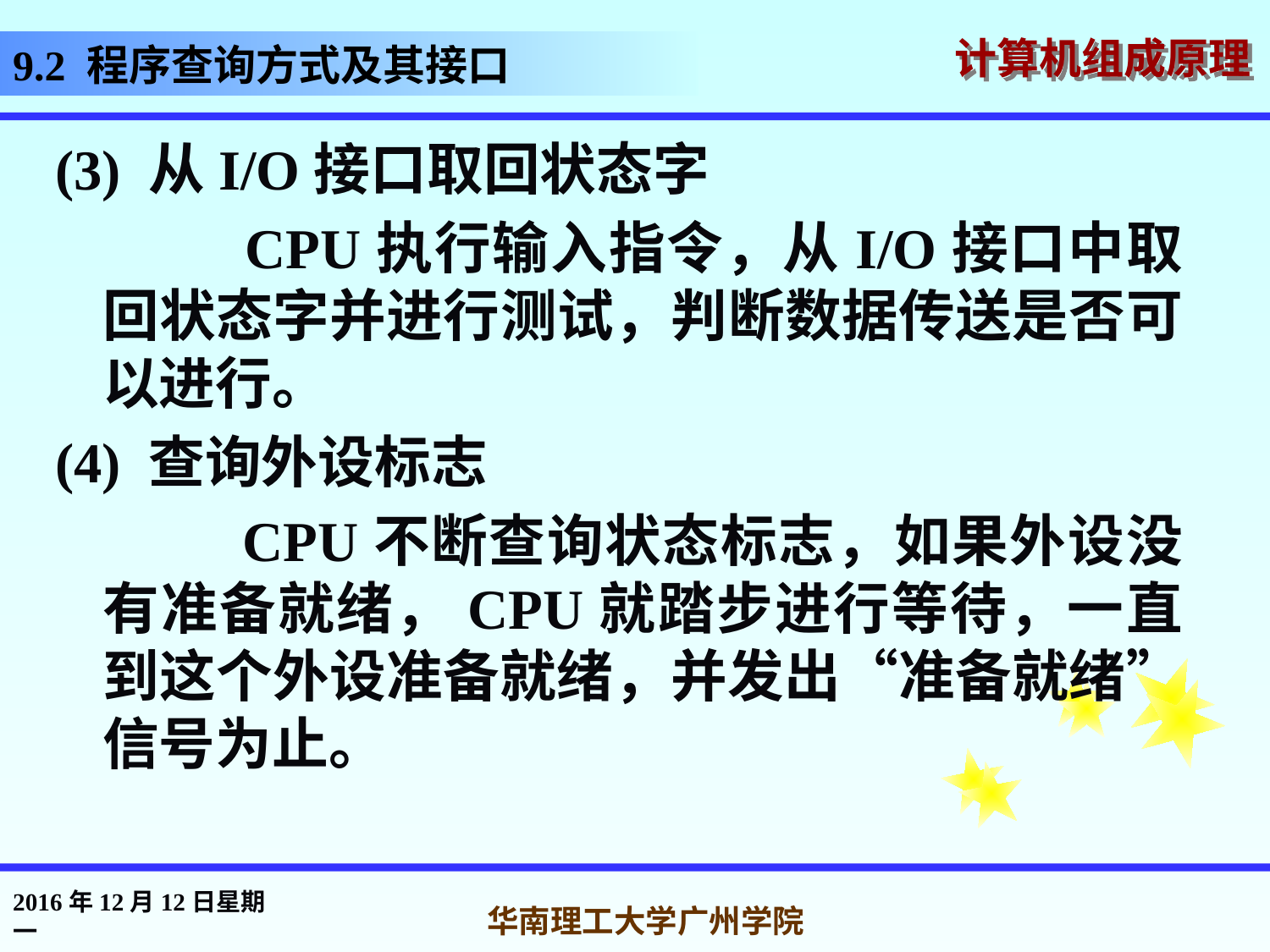

# 9.2 程序查询方式及其接口
(3) 从I/O接口取回状态字
            CPU执行输入指令，从I/O接口中取回状态字并进行测试，判断数据传送是否可以进行。
(4) 查询外设标志
            CPU不断查询状态标志，如果外设没有准备就绪，CPU就踏步进行等待，一直到这个外设准备就绪，并发出“准备就绪”信号为止。
2016年12月12日星期一
华南理工大学广州学院